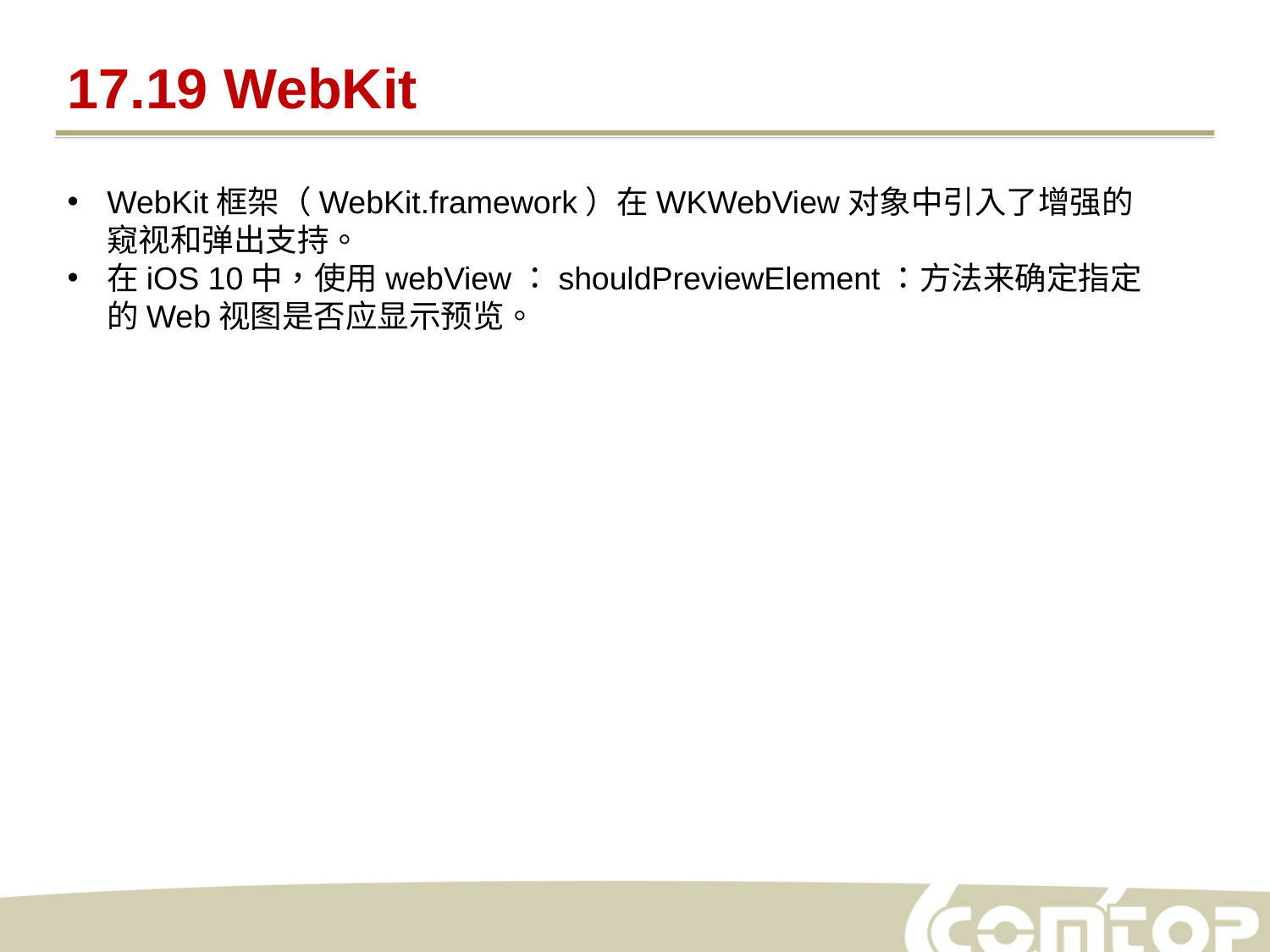

17.19 WebKit

WebKit框架（WebKit.framework）在WKWebView对象中引入了增强的窥视和弹出支持。
在iOS 10中，使用webView：shouldPreviewElement：方法来确定指定的Web视图是否应显示预览。